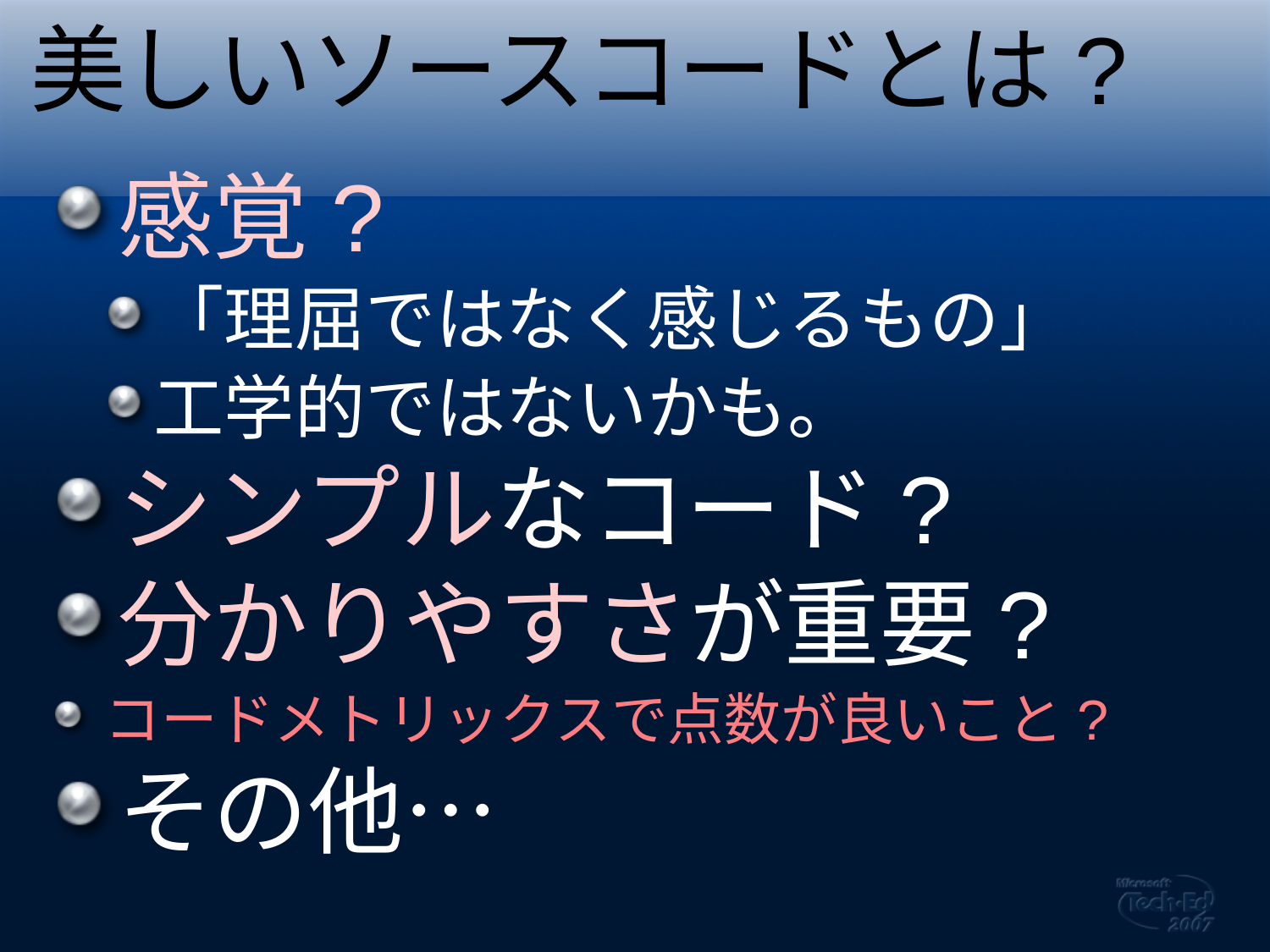

# 美しいソースコードとは?
感覚?
「理屈ではなく感じるもの」
工学的ではないかも。
シンプルなコード?
分かりやすさが重要?
コードメトリックスで点数が良いこと?
その他…